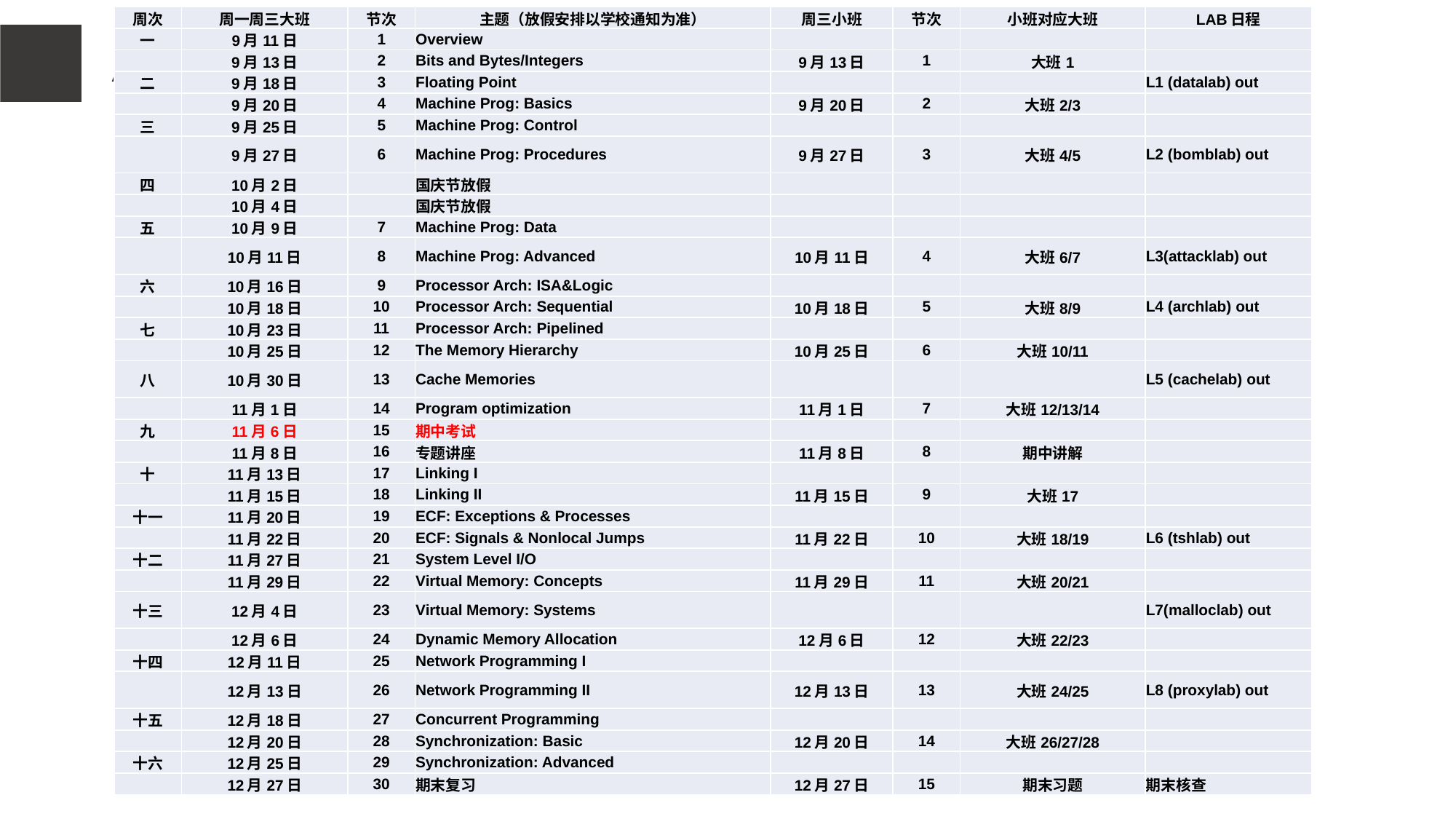

About the Lesson
| 周次 | 周一周三大班 | 节次 | 主题（放假安排以学校通知为准） | 周三小班 | 节次 | 小班对应大班 | LAB日程 |
| --- | --- | --- | --- | --- | --- | --- | --- |
| 一 | 9月11日 | 1 | Overview |  |  |  |  |
|  | 9月13日 | 2 | Bits and Bytes/Integers | 9月13日 | 1 | 大班1 |  |
| 二 | 9月18日 | 3 | Floating Point |  |  |  | L1 (datalab) out |
|  | 9月20日 | 4 | Machine Prog: Basics | 9月20日 | 2 | 大班2/3 |  |
| 三 | 9月25日 | 5 | Machine Prog: Control |  |  |  |  |
|  | 9月27日 | 6 | Machine Prog: Procedures | 9月27日 | 3 | 大班4/5 | L2 (bomblab) out |
| 四 | 10月2日 |  | 国庆节放假 |  |  |  |  |
|  | 10月4日 |  | 国庆节放假 |  |  |  |  |
| 五 | 10月9日 | 7 | Machine Prog: Data |  |  |  |  |
|  | 10月11日 | 8 | Machine Prog: Advanced | 10月11日 | 4 | 大班6/7 | L3(attacklab) out |
| 六 | 10月16日 | 9 | Processor Arch: ISA&Logic |  |  |  |  |
|  | 10月18日 | 10 | Processor Arch: Sequential | 10月18日 | 5 | 大班8/9 | L4 (archlab) out |
| 七 | 10月23日 | 11 | Processor Arch: Pipelined |  |  |  |  |
|  | 10月25日 | 12 | The Memory Hierarchy | 10月25日 | 6 | 大班10/11 |  |
| 八 | 10月30日 | 13 | Cache Memories |  |  |  | L5 (cachelab) out |
|  | 11月1日 | 14 | Program optimization | 11月1日 | 7 | 大班12/13/14 |  |
| 九 | 11月6日 | 15 | 期中考试 |  |  |  |  |
|  | 11月8日 | 16 | 专题讲座 | 11月8日 | 8 | 期中讲解 |  |
| 十 | 11月13日 | 17 | Linking I |  |  |  |  |
|  | 11月15日 | 18 | Linking II | 11月15日 | 9 | 大班17 |  |
| 十一 | 11月20日 | 19 | ECF: Exceptions & Processes |  |  |  |  |
|  | 11月22日 | 20 | ECF: Signals & Nonlocal Jumps | 11月22日 | 10 | 大班18/19 | L6 (tshlab) out |
| 十二 | 11月27日 | 21 | System Level I/O |  |  |  |  |
|  | 11月29日 | 22 | Virtual Memory: Concepts | 11月29日 | 11 | 大班20/21 |  |
| 十三 | 12月4日 | 23 | Virtual Memory: Systems |  |  |  | L7(malloclab) out |
|  | 12月6日 | 24 | Dynamic Memory Allocation | 12月6日 | 12 | 大班22/23 |  |
| 十四 | 12月11日 | 25 | Network Programming I |  |  |  |  |
|  | 12月13日 | 26 | Network Programming II | 12月13日 | 13 | 大班24/25 | L8 (proxylab) out |
| 十五 | 12月18日 | 27 | Concurrent Programming |  |  |  |  |
|  | 12月20日 | 28 | Synchronization: Basic | 12月20日 | 14 | 大班26/27/28 |  |
| 十六 | 12月25日 | 29 | Synchronization: Advanced |  |  |  |  |
|  | 12月27日 | 30 | 期末复习 | 12月27日 | 15 | 期末习题 | 期末核查 |